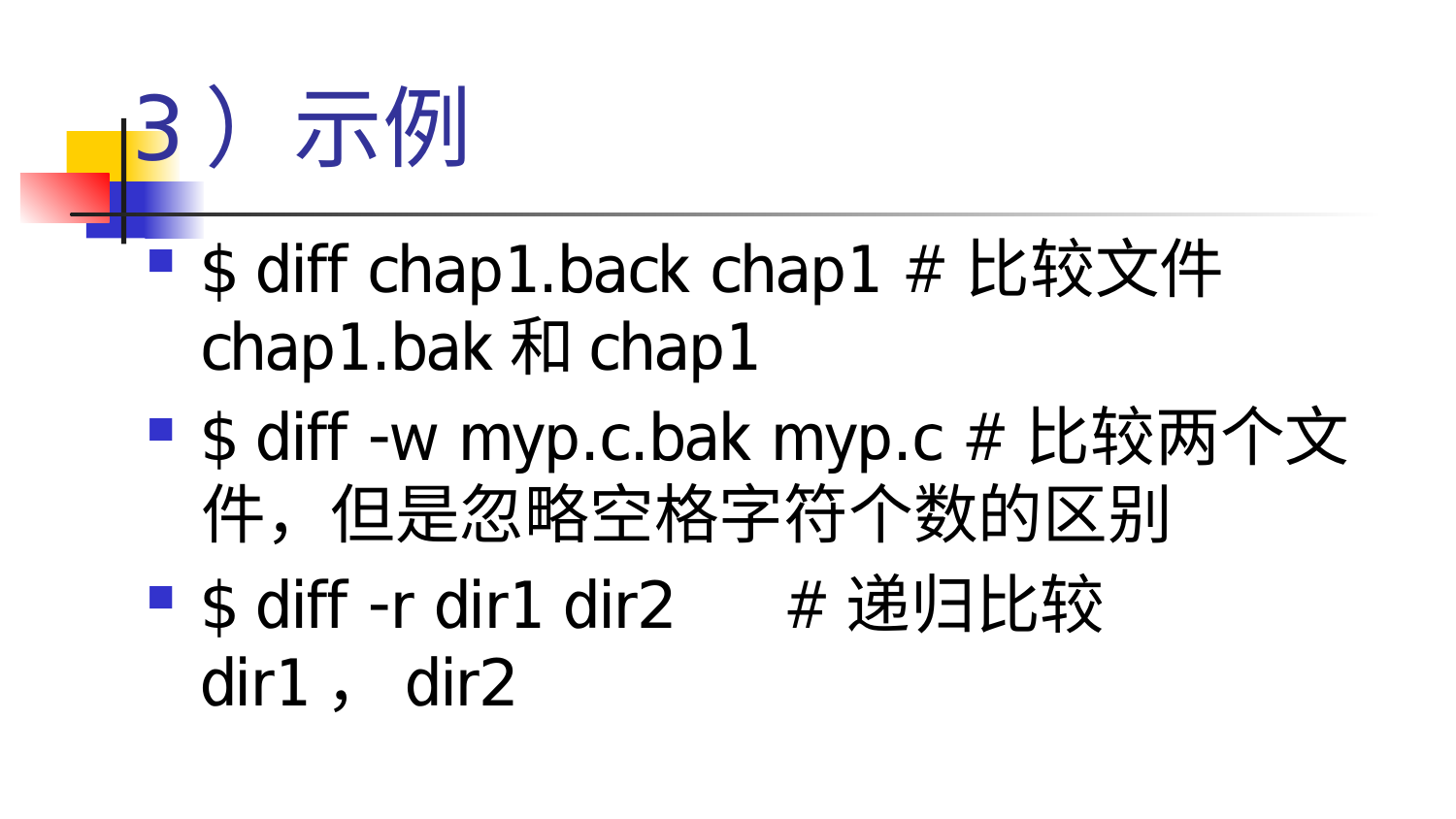

# 3）示例
$ diff chap1.back chap1 #比较文件chap1.bak和chap1
$ diff -w myp.c.bak myp.c #比较两个文件，但是忽略空格字符个数的区别
$ diff -r dir1 dir2	#递归比较dir1，dir2